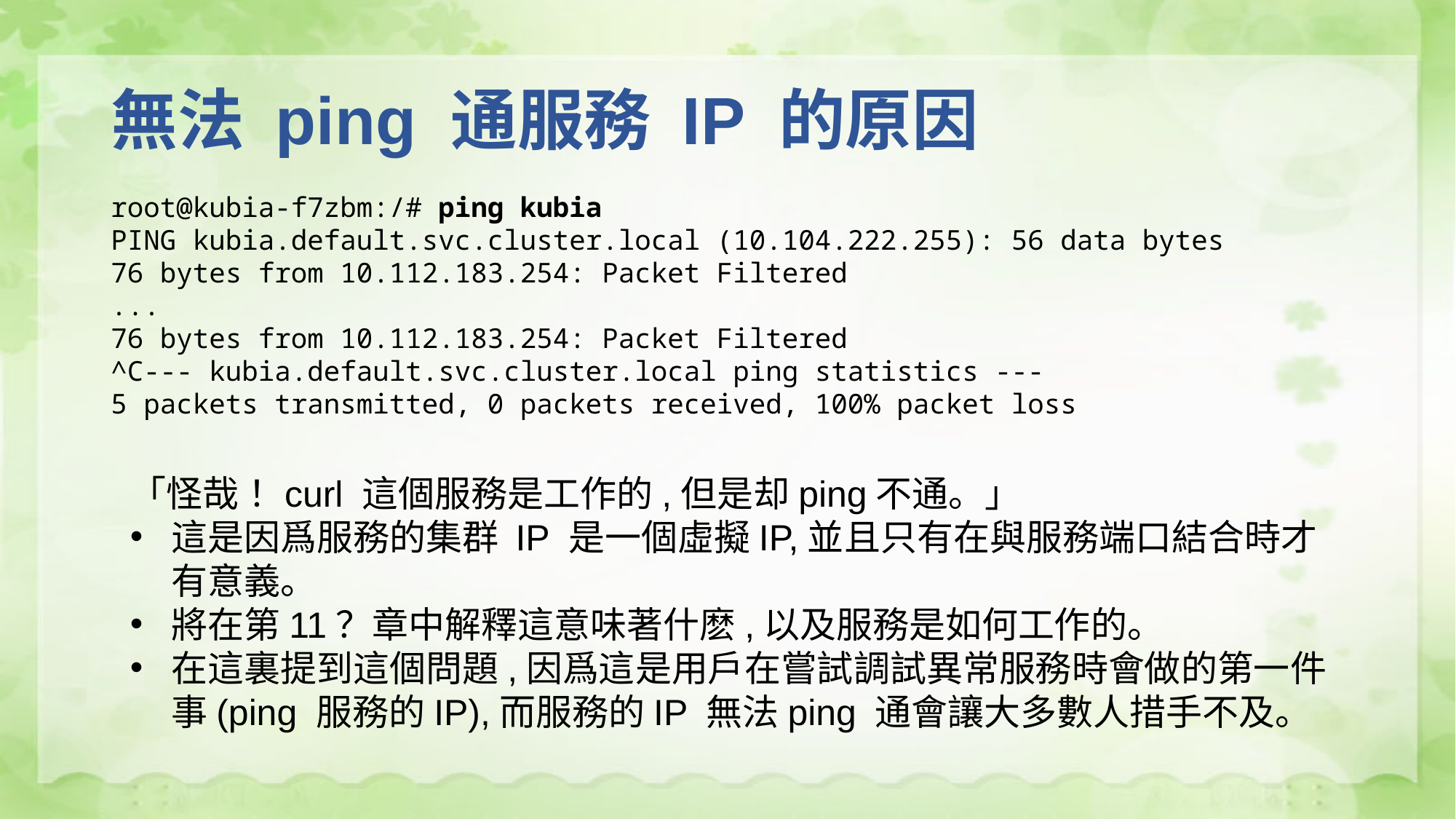

# 無法 ping 通服務 IP 的原因
root@kubia-f7zbm:/# ping kubia
PING kubia.default.svc.cluster.local (10.104.222.255): 56 data bytes
76 bytes from 10.112.183.254: Packet Filtered
...
76 bytes from 10.112.183.254: Packet Filtered
^C--- kubia.default.svc.cluster.local ping statistics ---
5 packets transmitted, 0 packets received, 100% packet loss
「怪哉！curl 這個服務是工作的,但是却ping不通。」
這是因爲服務的集群 IP 是一個虛擬IP,並且只有在與服務端口結合時才有意義。
將在第11？章中解釋這意味著什麽,以及服務是如何工作的。
在這裏提到這個問題,因爲這是用戶在嘗試調試異常服務時會做的第一件事(ping 服務的IP),而服務的IP 無法ping 通會讓大多數人措手不及。